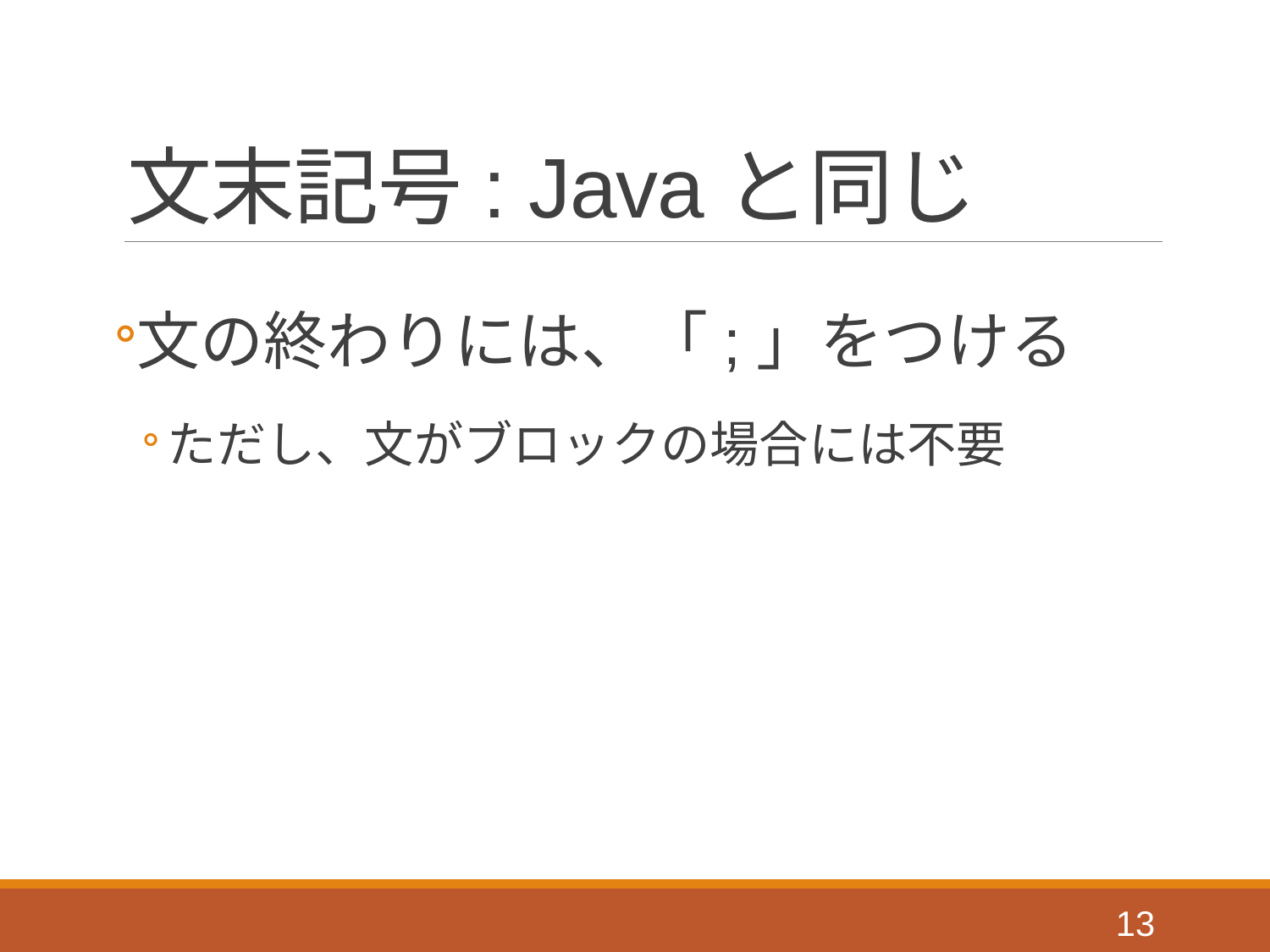

# 文末記号: Javaと同じ
文の終わりには、「;」をつける
ただし、文がブロックの場合には不要
13